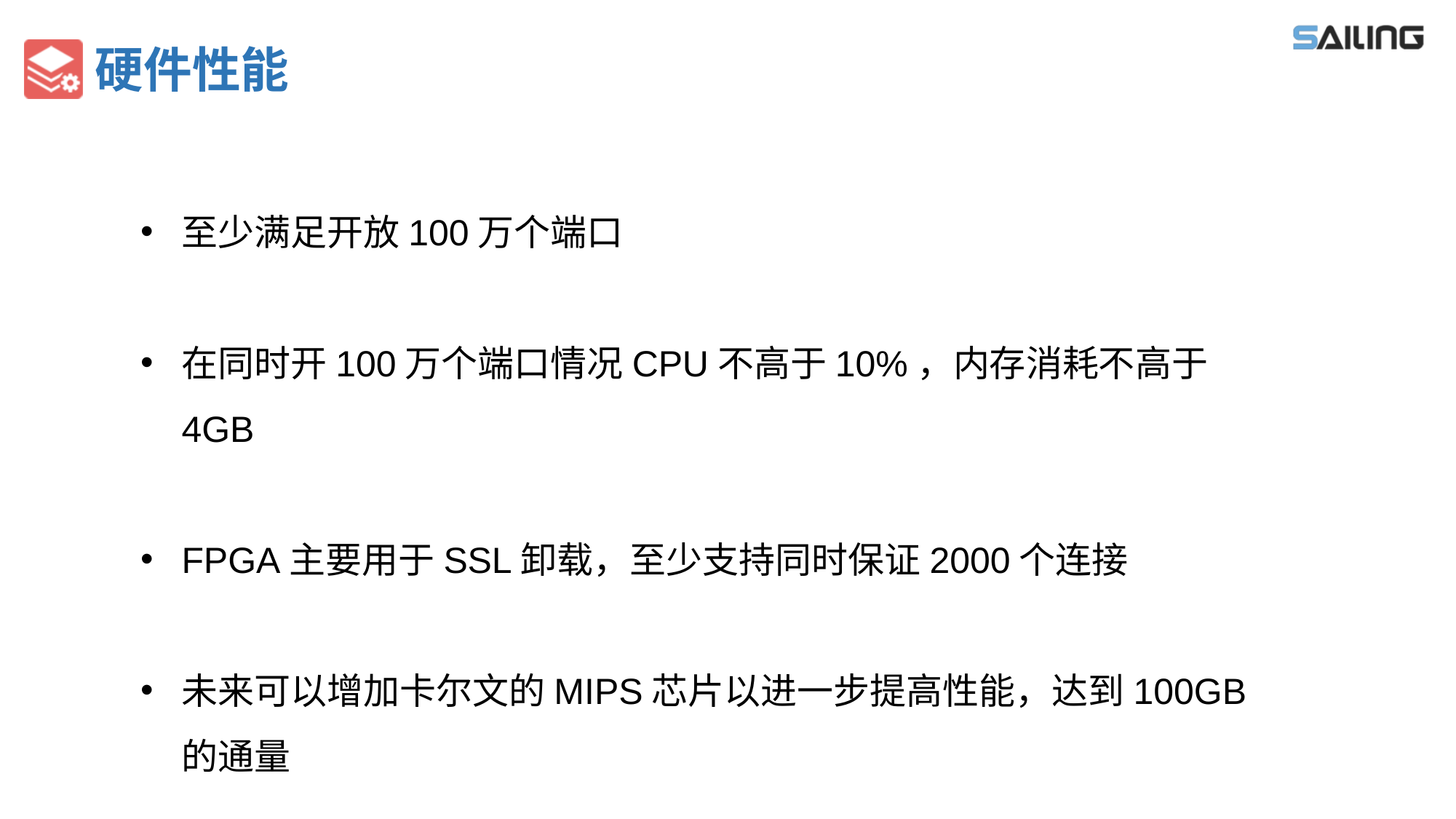

# 硬件性能
至少满足开放100万个端口

在同时开100万个端口情况CPU不高于10%，内存消耗不高于4GB

FPGA主要用于SSL卸载，至少支持同时保证2000个连接

未来可以增加卡尔文的MIPS芯片以进一步提高性能，达到100GB的通量